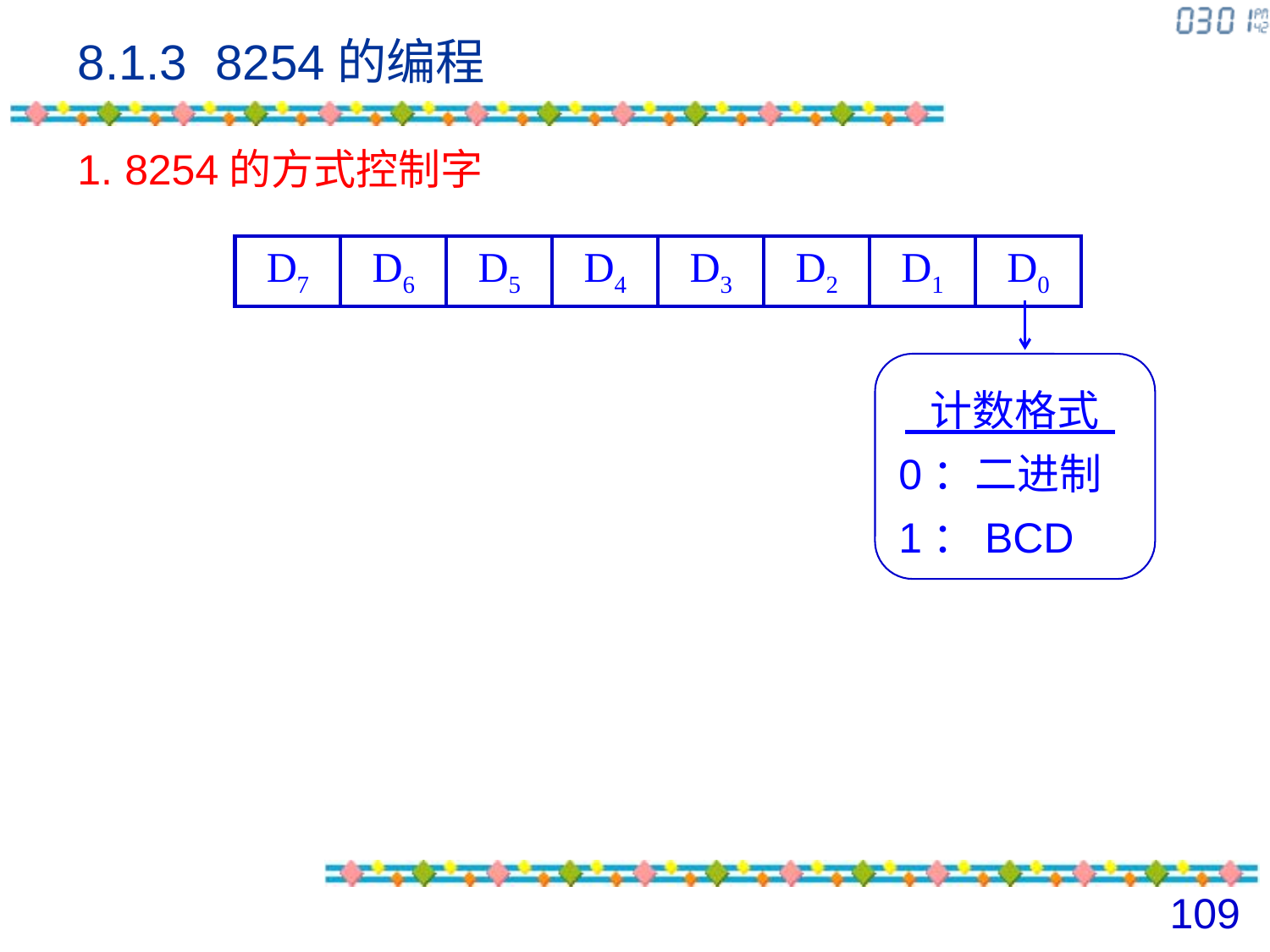

# 8.1.3  8254的编程
1. 8254的方式控制字
| D7 | D6 | D5 | D4 | D3 | D2 | D1 | D0 |
| --- | --- | --- | --- | --- | --- | --- | --- |
计数格式
0：二进制
1：BCD